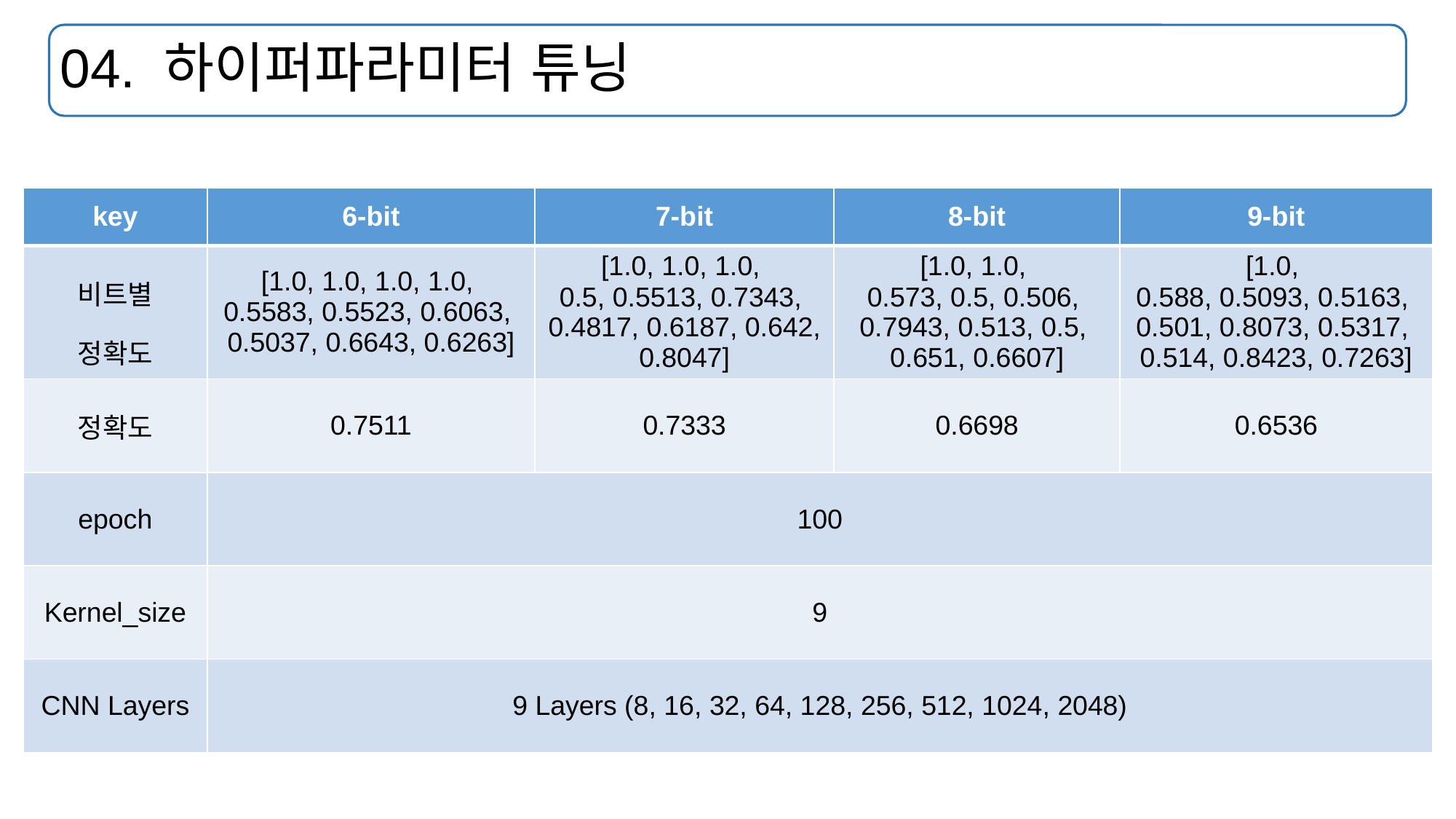

# 04. 하이퍼파라미터 튜닝
| key | 6-bit | 7-bit | 8-bit | 9-bit |
| --- | --- | --- | --- | --- |
| 비트별 정확도 | [1.0, 1.0, 1.0, 1.0, 0.5583, 0.5523, 0.6063, 0.5037, 0.6643, 0.6263] | [1.0, 1.0, 1.0, 0.5, 0.5513, 0.7343, 0.4817, 0.6187, 0.642, 0.8047] | [1.0, 1.0, 0.573, 0.5, 0.506, 0.7943, 0.513, 0.5, 0.651, 0.6607] | [1.0, 0.588, 0.5093, 0.5163, 0.501, 0.8073, 0.5317, 0.514, 0.8423, 0.7263] |
| 정확도 | 0.7511 | 0.7333 | 0.6698 | 0.6536 |
| epoch | 100 |  |  |  |
| Kernel\_size | 9 |  |  |  |
| CNN Layers | 9 Layers (8, 16, 32, 64, 128, 256, 512, 1024, 2048) |  |  |  |